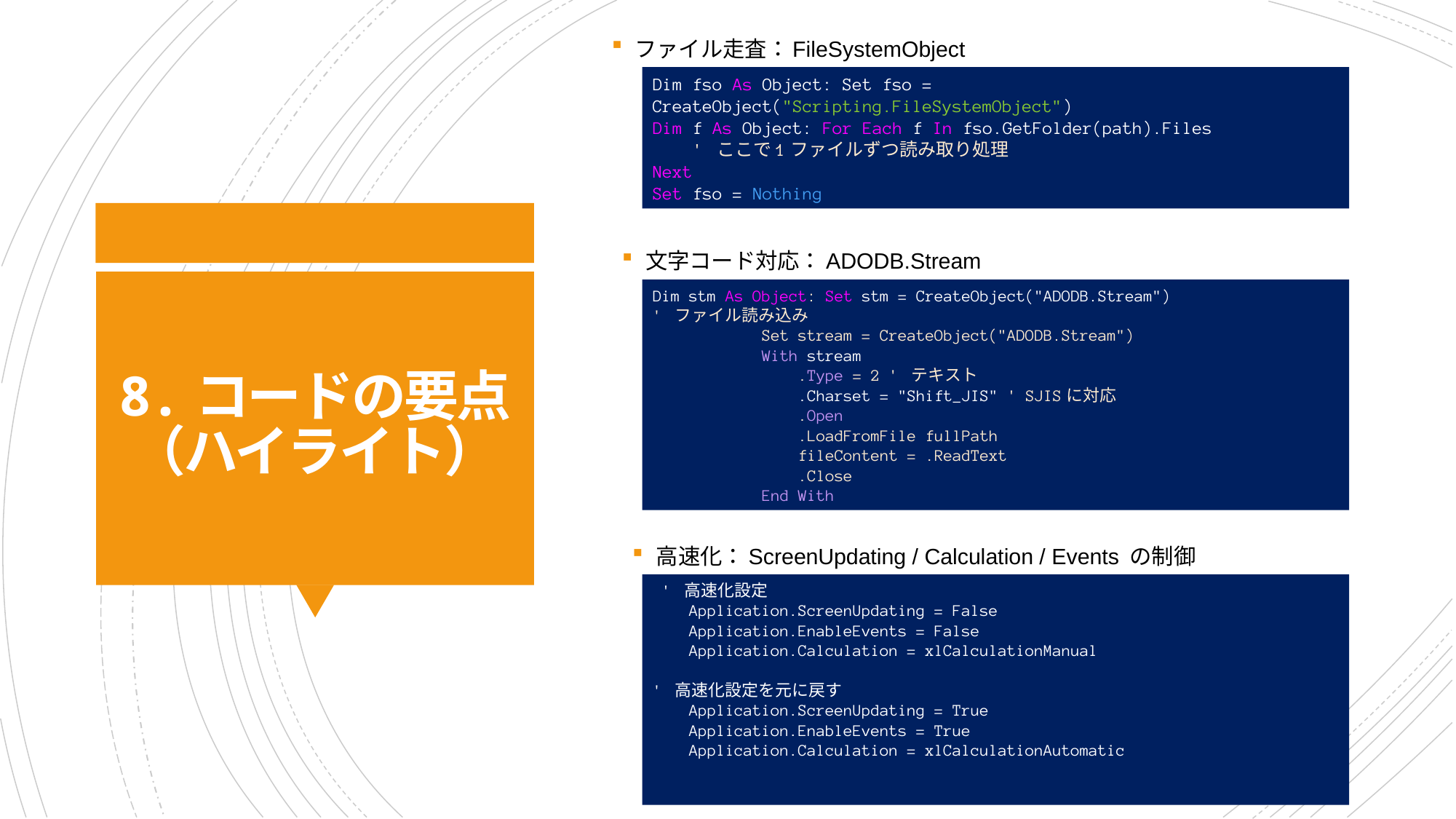

ファイル走査：FileSystemObject

Dim fso As Object: Set fso = CreateObject("Scripting.FileSystemObject")
Dim f As Object: For Each f In fso.GetFolder(path).Files
    ' ここで1ファイルずつ読み取り処理
Next
Set fso = Nothing
文字コード対応：ADODB.Stream

Dim stm As Object: Set stm = CreateObject("ADODB.Stream")
' ファイル読み込み
            Set stream = CreateObject("ADODB.Stream")
            With stream
                .Type = 2 ' テキスト
                .Charset = "Shift_JIS" ' SJISに対応
                .Open
                .LoadFromFile fullPath
                fileContent = .ReadText
                .Close
            End With
# 8.コードの要点 （ハイライト）
高速化：ScreenUpdating / Calculation / Events の制御

 ' 高速化設定
    Application.ScreenUpdating = False
    Application.EnableEvents = False
    Application.Calculation = xlCalculationManual

' 高速化設定を元に戻す
    Application.ScreenUpdating = True
    Application.EnableEvents = True
    Application.Calculation = xlCalculationAutomatic